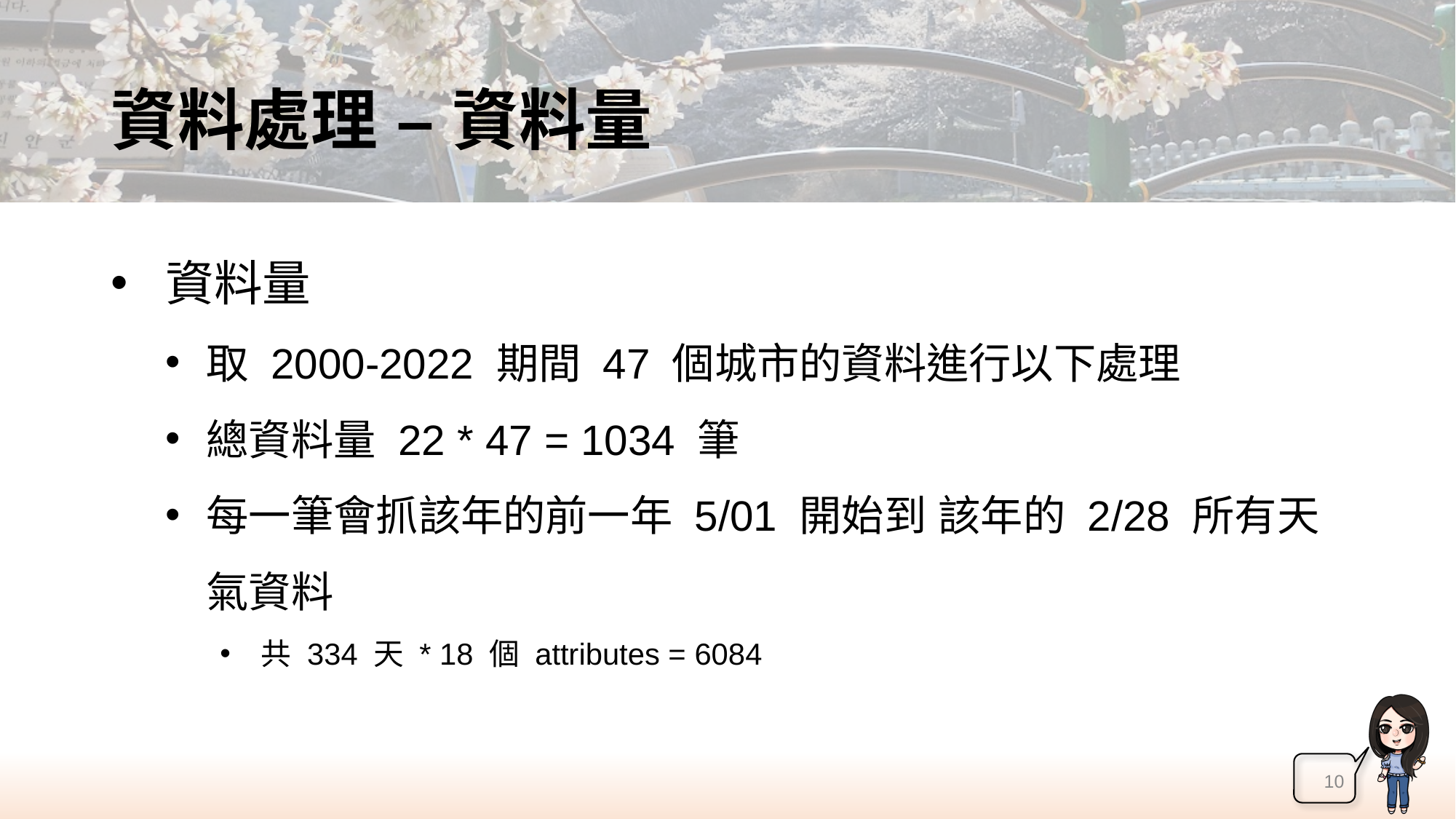

# 資料處理 – 資料量
資料量
取 2000-2022 期間 47 個城市的資料進行以下處理
總資料量 22 * 47 = 1034 筆
每一筆會抓該年的前一年 5/01 開始到 該年的 2/28 所有天氣資料
共 334 天 * 18 個 attributes = 6084
10